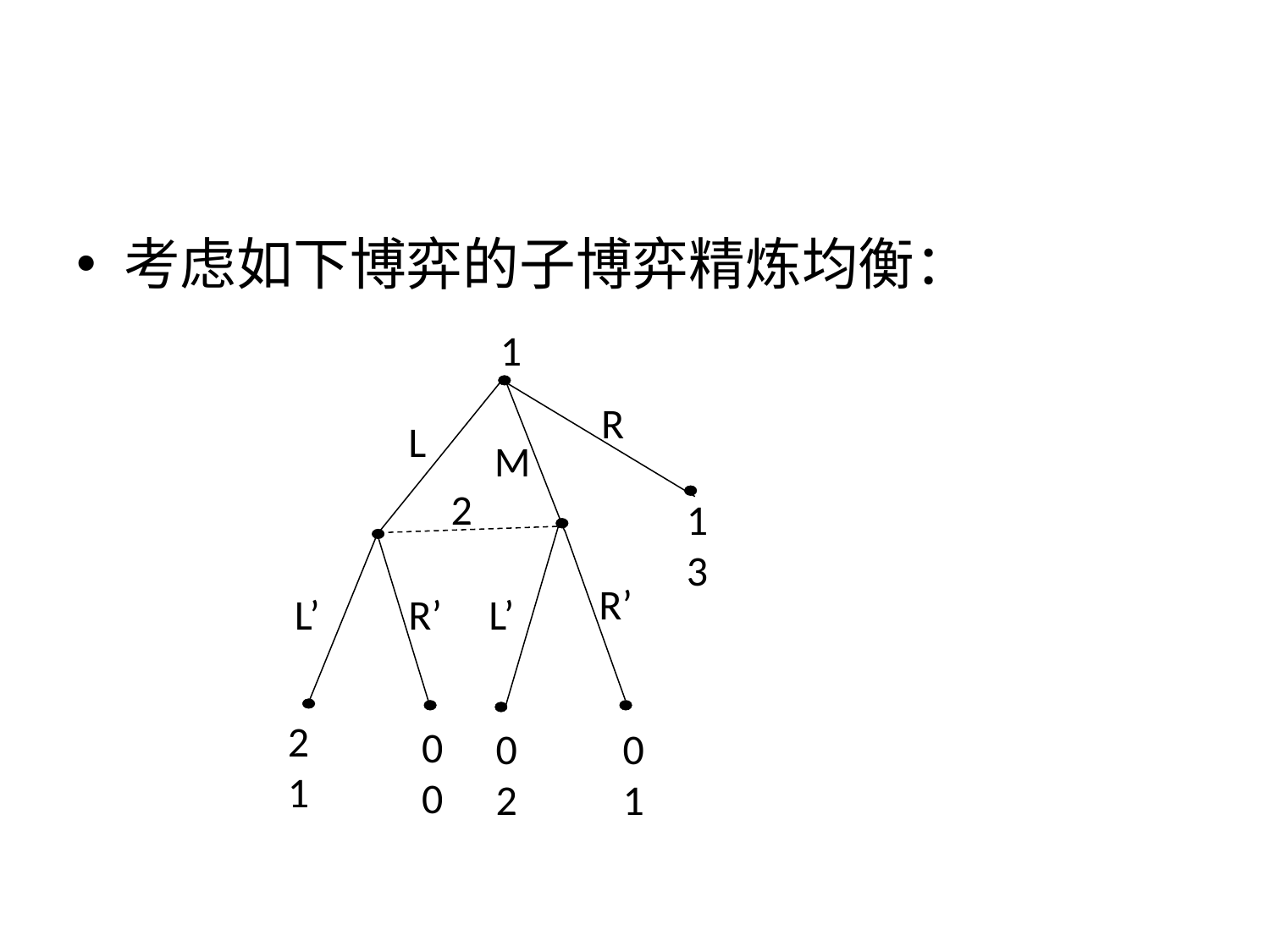

考虑如下博弈的子博弈精炼均衡：
1

  R
L
M
2

1
3

R’
L’
R’
L’

2
1

0
0

0
2

0
1